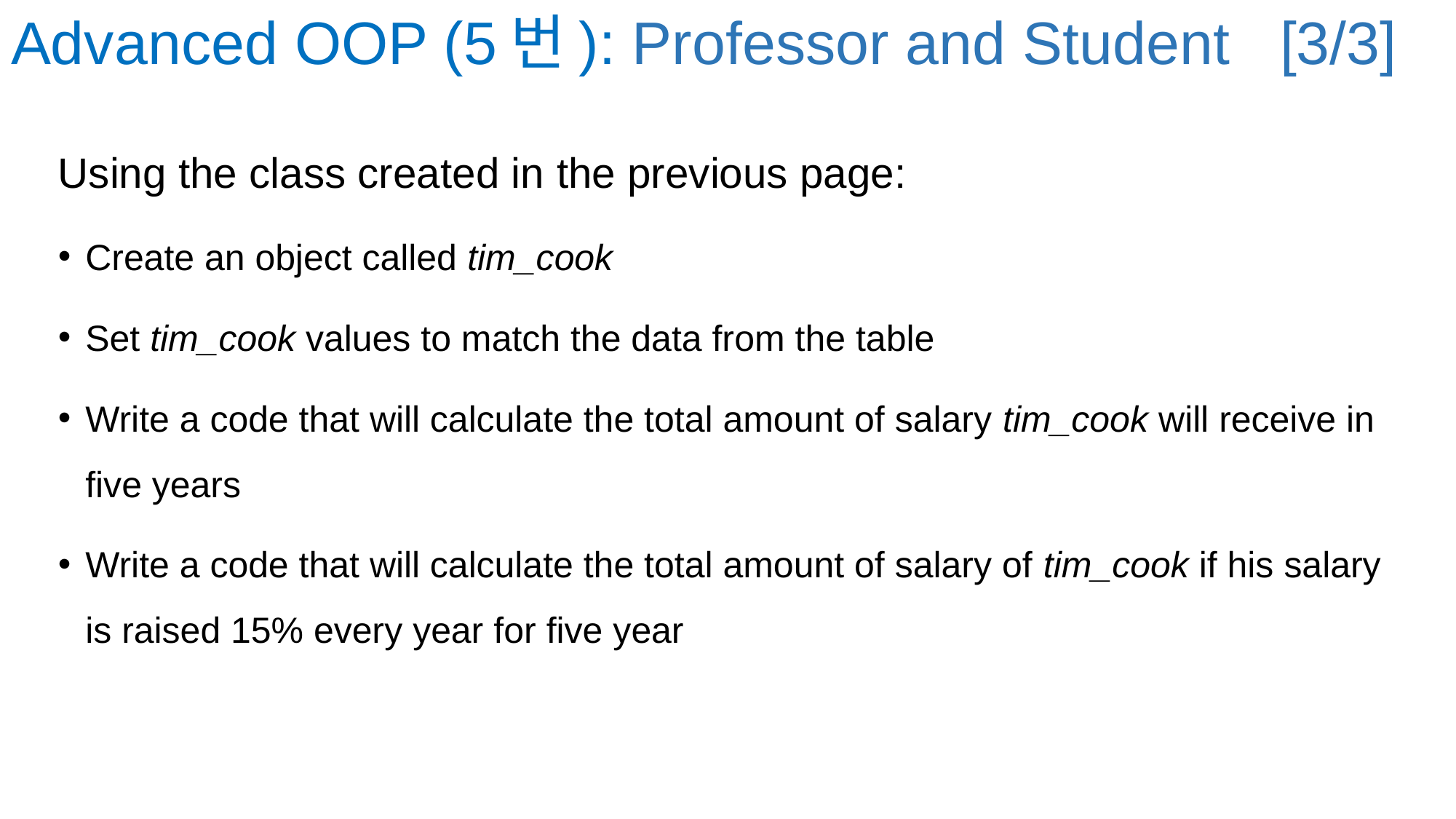

# Advanced OOP (5번): Professor and Student   [3/3]
Using the class created in the previous page:
Create an object called tim_cook
Set tim_cook values to match the data from the table
Write a code that will calculate the total amount of salary tim_cook will receive in five years
Write a code that will calculate the total amount of salary of tim_cook if his salary is raised 15% every year for five year